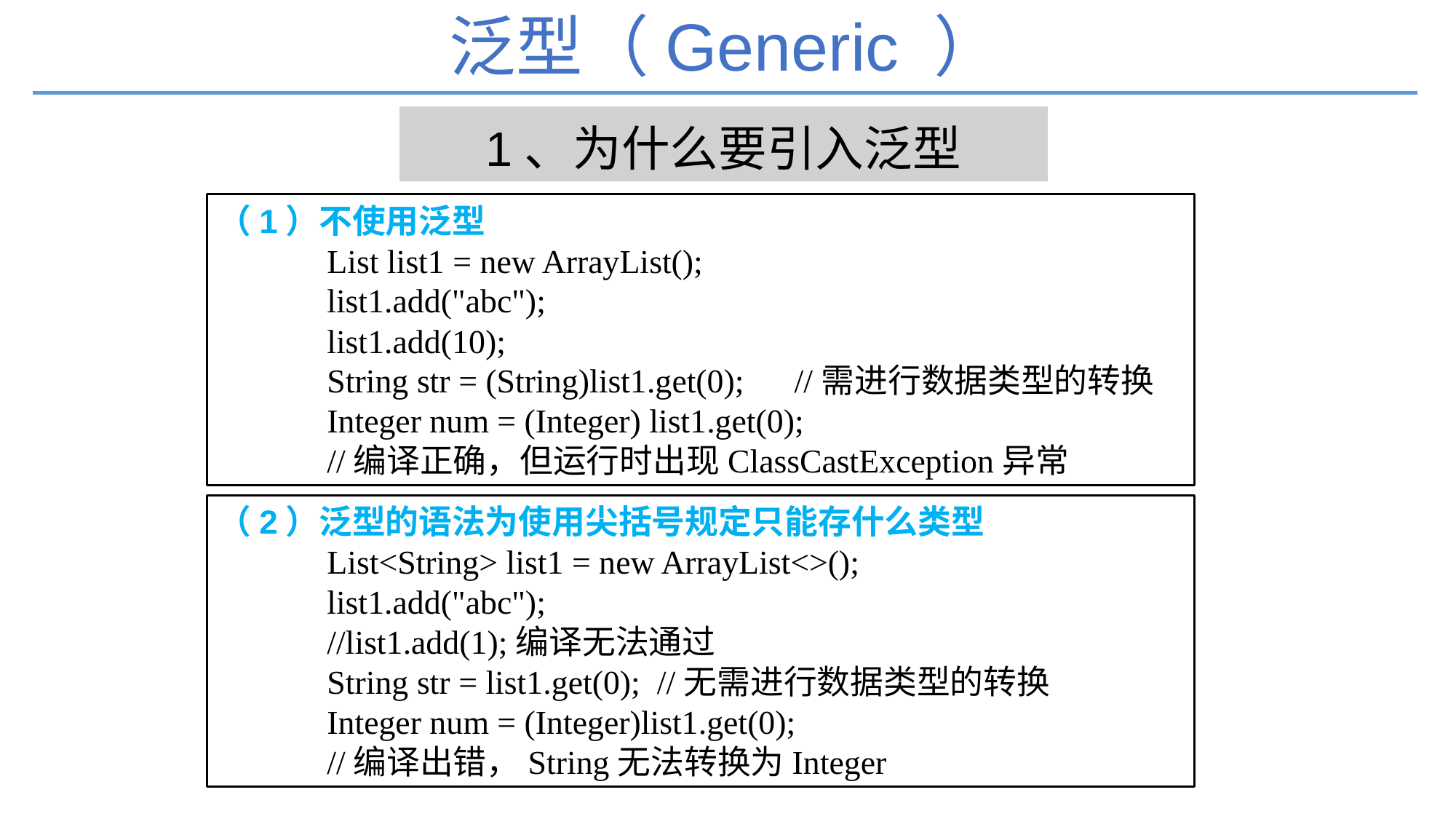

# 泛型（Generic ）
1、为什么要引入泛型
（1）不使用泛型
List list1 = new ArrayList();
list1.add("abc");
list1.add(10);
String str = (String)list1.get(0);      //需进行数据类型的转换
Integer num = (Integer) list1.get(0);
//编译正确，但运行时出现ClassCastException异常
（2）泛型的语法为使用尖括号规定只能存什么类型
List<String> list1 = new ArrayList<>();
list1.add("abc");
//list1.add(1);编译无法通过
String str = list1.get(0);  //无需进行数据类型的转换
Integer num = (Integer)list1.get(0);
//编译出错，String无法转换为Integer